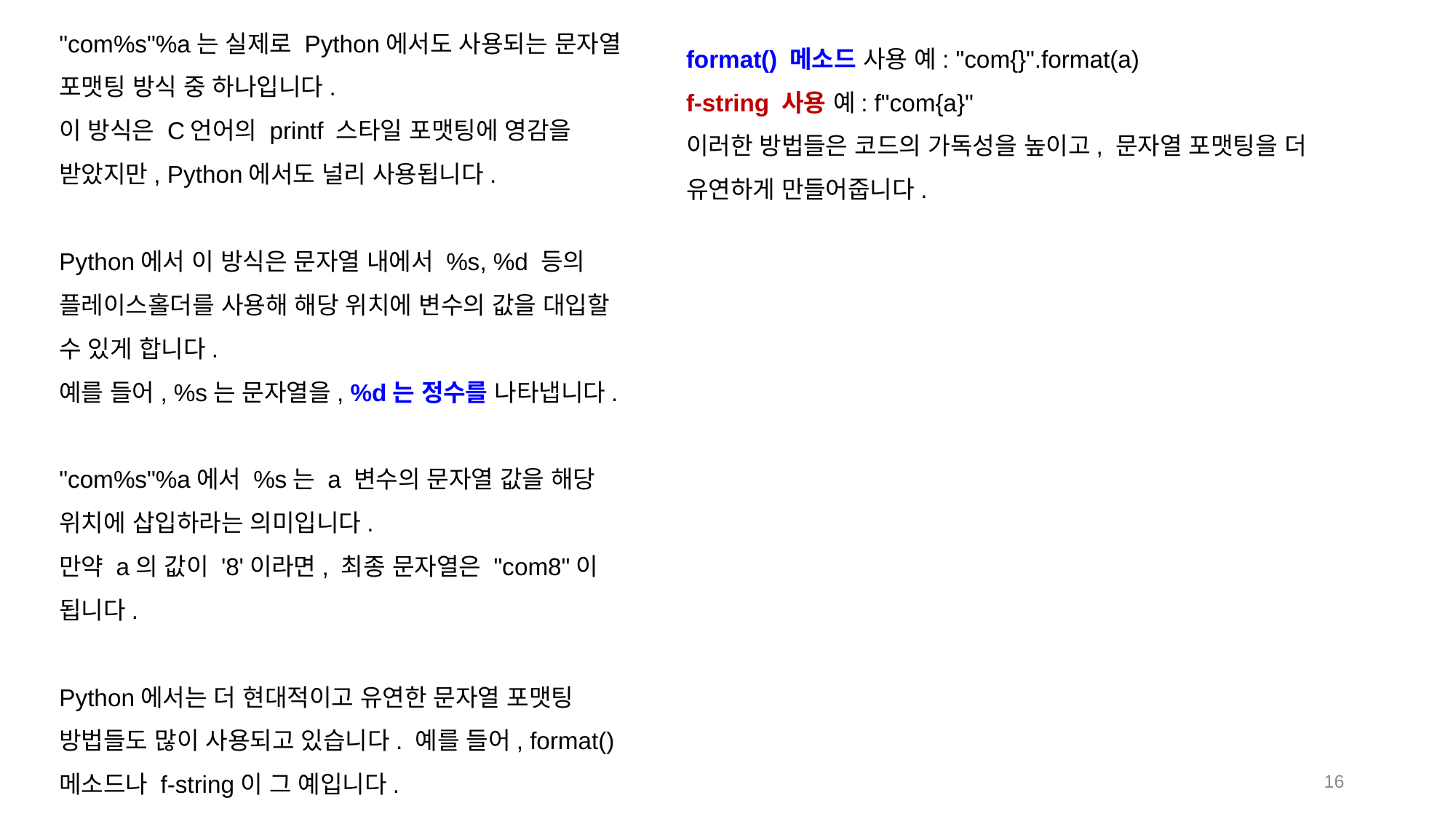

"com%s"%a는 실제로 Python에서도 사용되는 문자열 포맷팅 방식 중 하나입니다.
이 방식은 C언어의 printf 스타일 포맷팅에 영감을 받았지만, Python에서도 널리 사용됩니다.

Python에서 이 방식은 문자열 내에서 %s, %d 등의 플레이스홀더를 사용해 해당 위치에 변수의 값을 대입할 수 있게 합니다.
예를 들어, %s는 문자열을, %d는 정수를 나타냅니다.

"com%s"%a에서 %s는 a 변수의 문자열 값을 해당 위치에 삽입하라는 의미입니다.
만약 a의 값이 '8'이라면, 최종 문자열은 "com8"이 됩니다.

Python에서는 더 현대적이고 유연한 문자열 포맷팅 방법들도 많이 사용되고 있습니다. 예를 들어, format() 메소드나 f-string이 그 예입니다.

format() 메소드 사용 예: "com{}".format(a)
f-string 사용 예: f"com{a}"
이러한 방법들은 코드의 가독성을 높이고, 문자열 포맷팅을 더 유연하게 만들어줍니다.
16